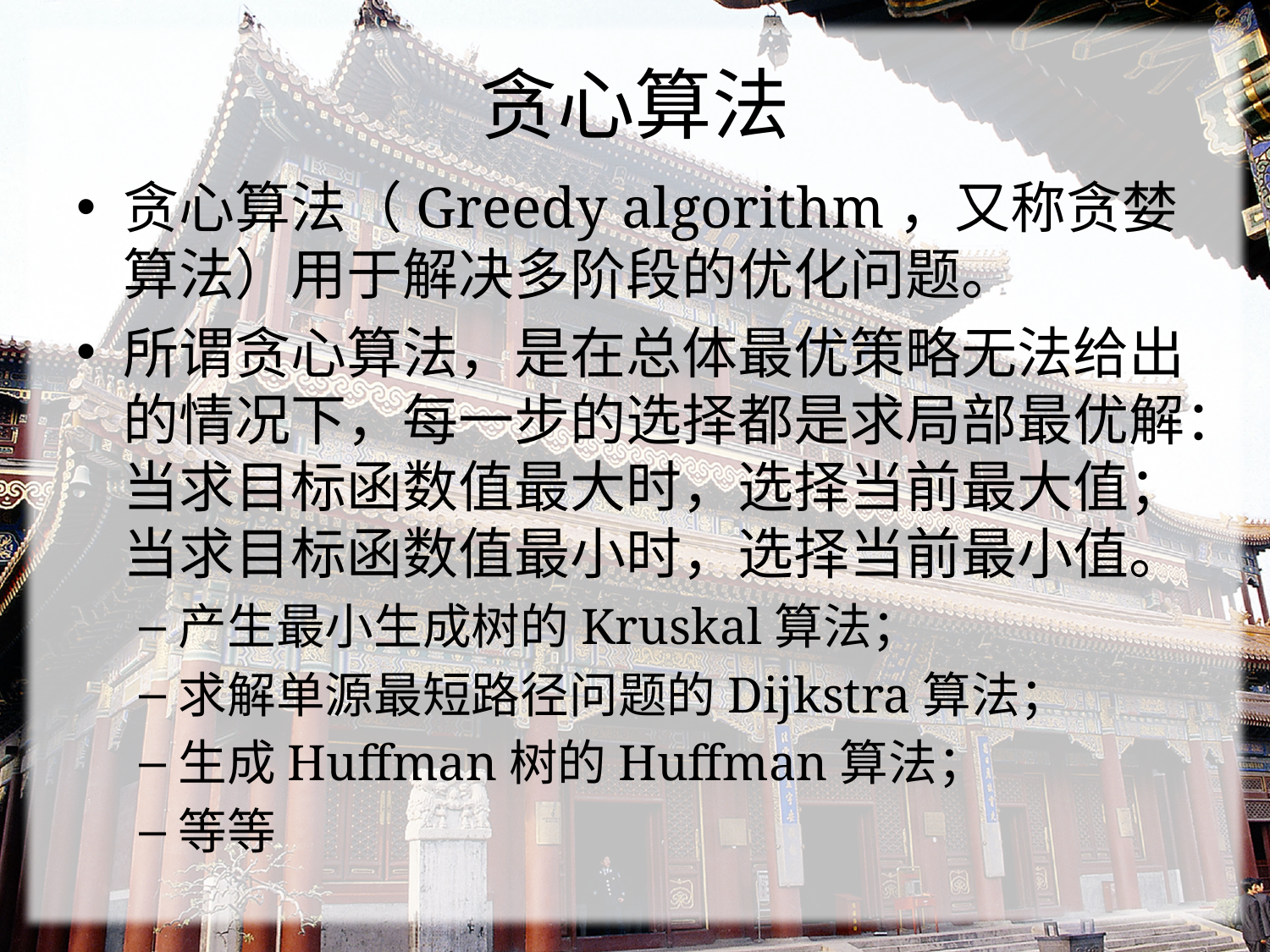

# 贪心算法
贪心算法（Greedy algorithm，又称贪婪算法）用于解决多阶段的优化问题。
所谓贪心算法，是在总体最优策略无法给出的情况下，每一步的选择都是求局部最优解：当求目标函数值最大时，选择当前最大值；当求目标函数值最小时，选择当前最小值。
产生最小生成树的Kruskal算法；
求解单源最短路径问题的Dijkstra算法；
生成Huffman树的Huffman算法；
等等